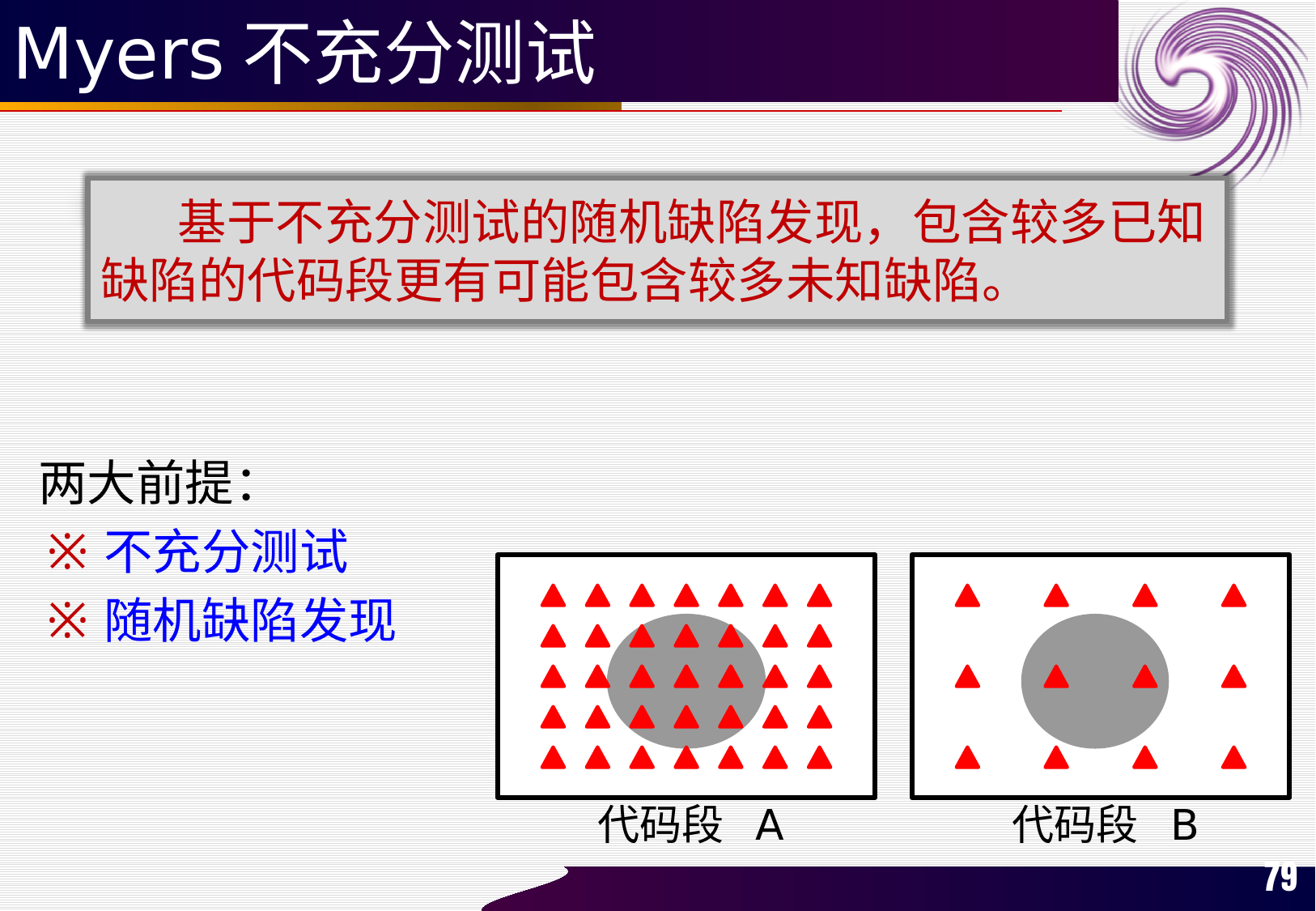

# Myers不充分测试
      基于不充分测试的随机缺陷发现，包含较多已知缺陷的代码段更有可能包含较多未知缺陷。
两大前提：
不充分测试
随机缺陷发现

代码段 A
代码段 B
79